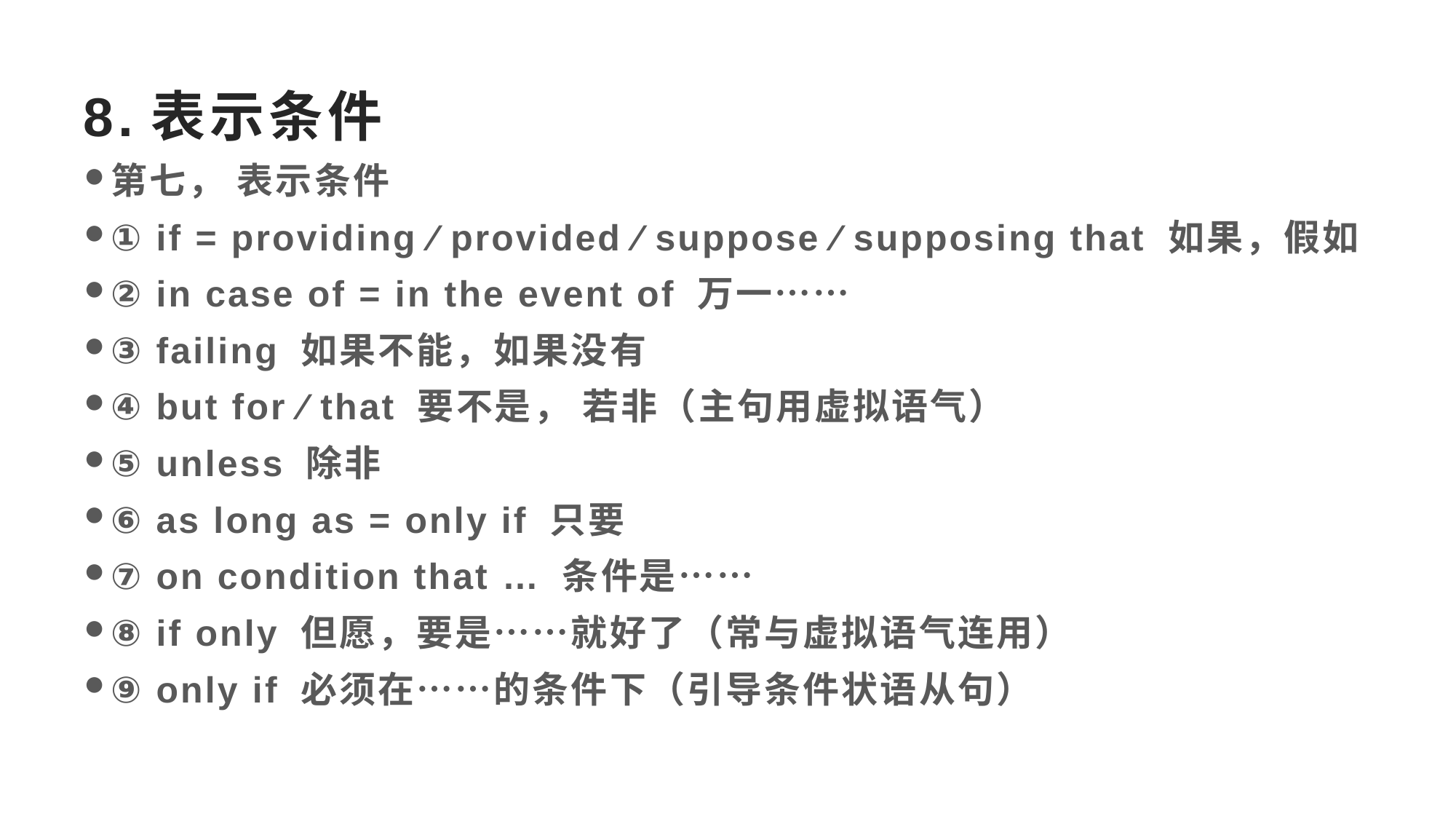

# 8.表示条件
第七， 表示条件

① if = providing ∕ provided ∕ suppose ∕ supposing that 如果，假如

② in case of = in the event of 万一……

③ failing 如果不能，如果没有

④ but for ∕ that 要不是， 若非（主句用虚拟语气）

⑤ unless 除非

⑥ as long as = only if 只要

⑦ on condition that … 条件是……

⑧ if only 但愿，要是……就好了（常与虚拟语气连用）

⑨ only if 必须在……的条件下（引导条件状语从句）